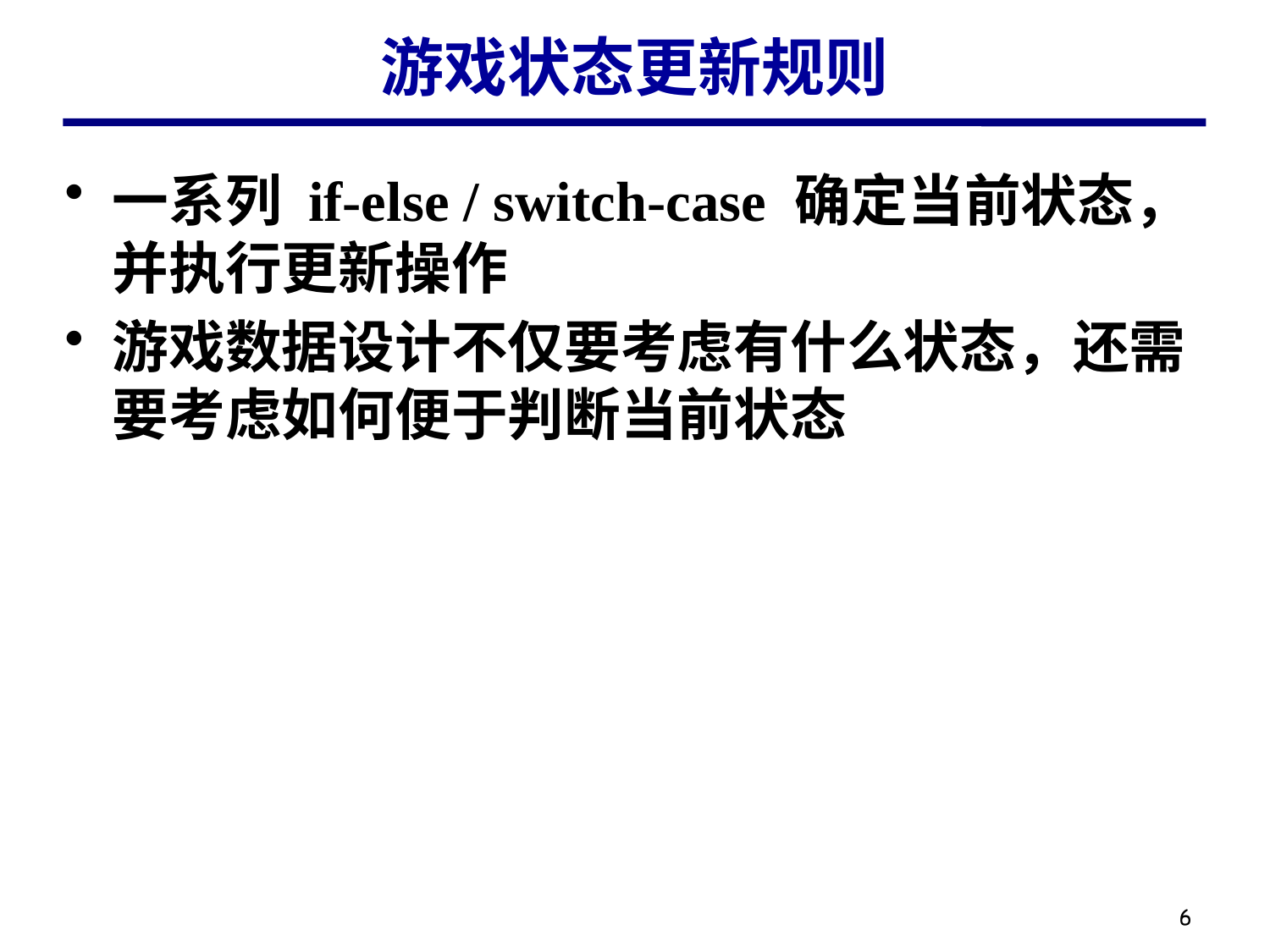

# 游戏状态更新规则
一系列 if-else / switch-case 确定当前状态，并执行更新操作
游戏数据设计不仅要考虑有什么状态，还需要考虑如何便于判断当前状态